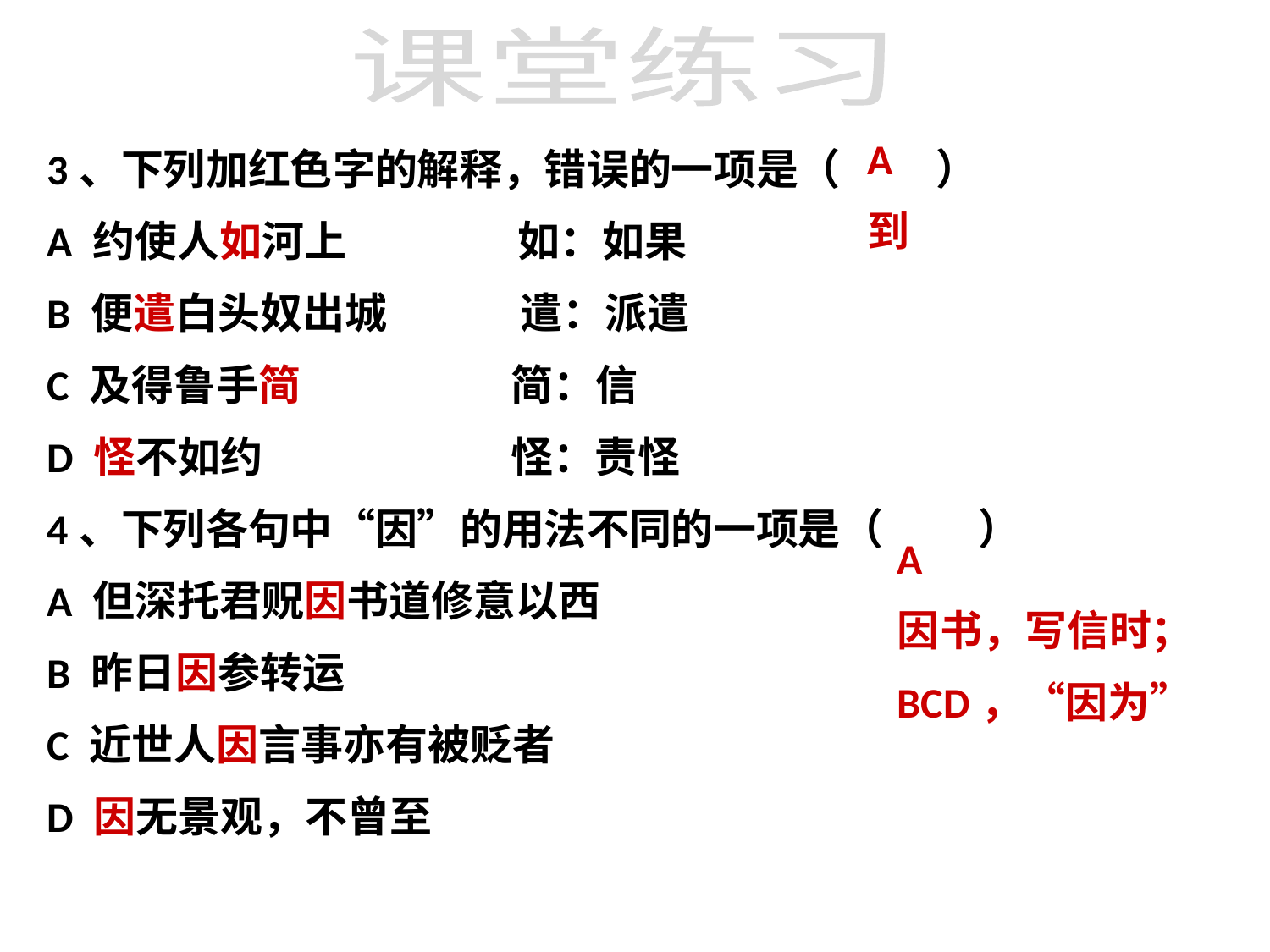

课堂练习
A
到
3、下列加红色字的解释，错误的一项是（          ）
A 约使人如河上                  如：如果
B 便遣白头奴出城              遣：派遣
C 及得鲁手简                      简：信
D 怪不如约                          怪：责怪
4、下列各句中“因”的用法不同的一项是（          ）
A 但深托君贶因书道修意以西
B 昨日因参转运
C 近世人因言事亦有被贬者
D 因无景观，不曾至
A
因书，写信时；
BCD，“因为”